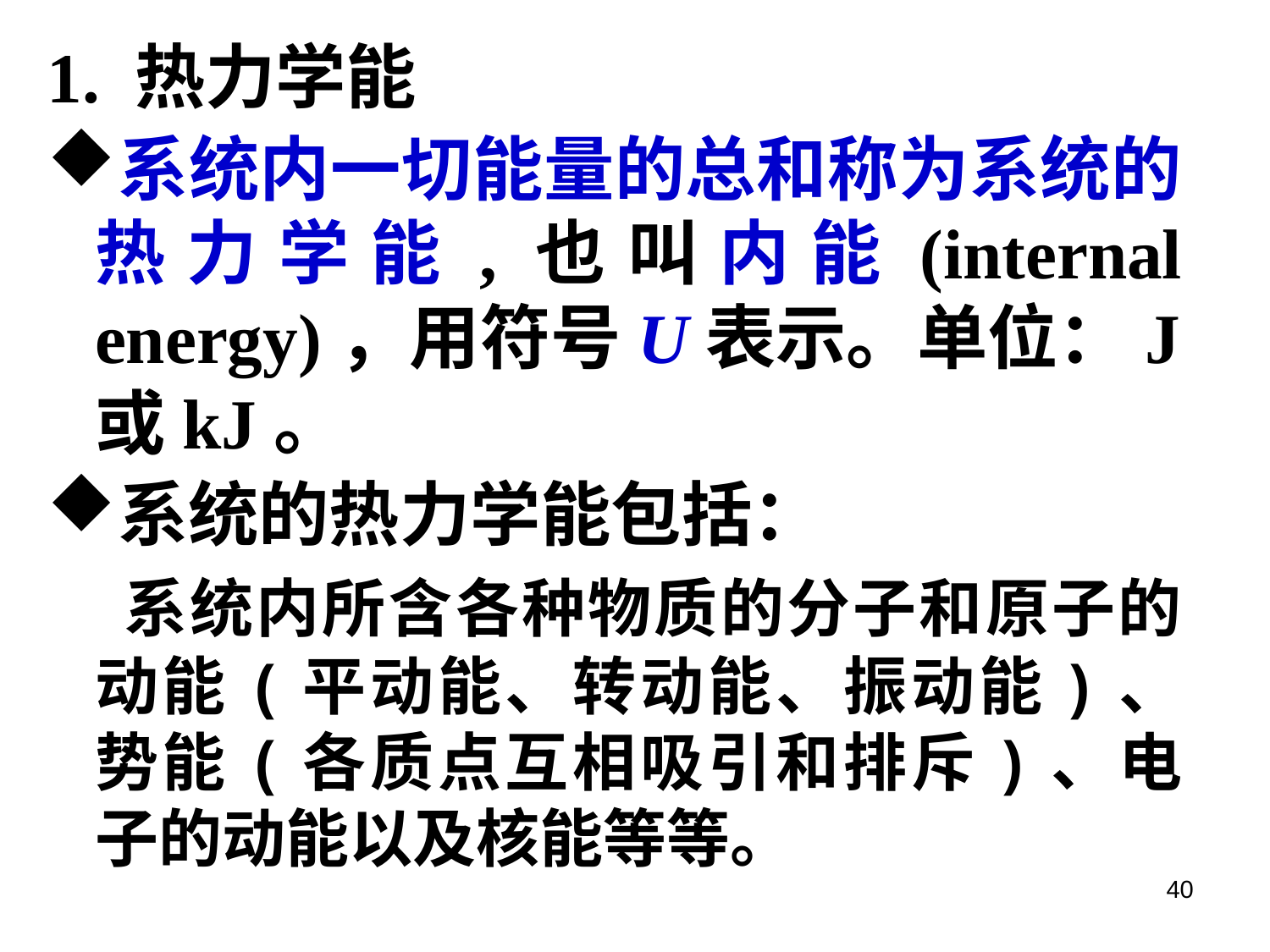

1. 热力学能
系统内一切能量的总和称为系统的热力学能,也叫内能(internal energy)，用符号U表示。单位：J或kJ。
系统的热力学能包括：
   系统内所含各种物质的分子和原子的动能(平动能、转动能、振动能)、势能(各质点互相吸引和排斥)、电子的动能以及核能等等。
40